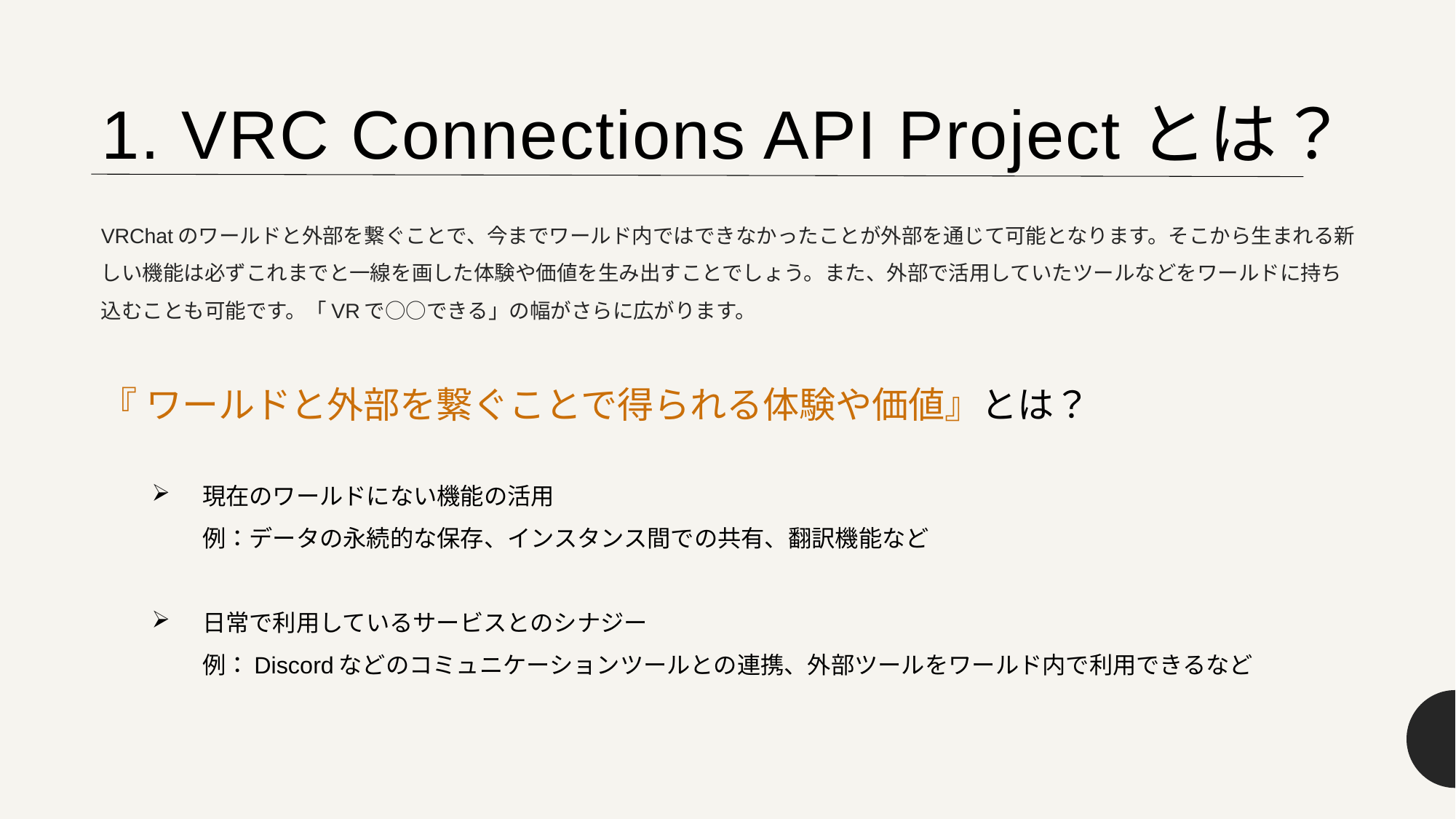

# 1. VRC Connections API Projectとは？
VRChatのワールドと外部を繋ぐことで、今までワールド内ではできなかったことが外部を通じて可能となります。そこから生まれる新しい機能は必ずこれまでと一線を画した体験や価値を生み出すことでしょう。また、外部で活用していたツールなどをワールドに持ち込むことも可能です。「VRで○○できる」の幅がさらに広がります。

『 ワールドと外部を繋ぐことで得られる体験や価値』とは？

現在のワールドにない機能の活用
例：データの永続的な保存、インスタンス間での共有、翻訳機能など

日常で利用しているサービスとのシナジー
例：Discordなどのコミュニケーションツールとの連携、外部ツールをワールド内で利用できるなど